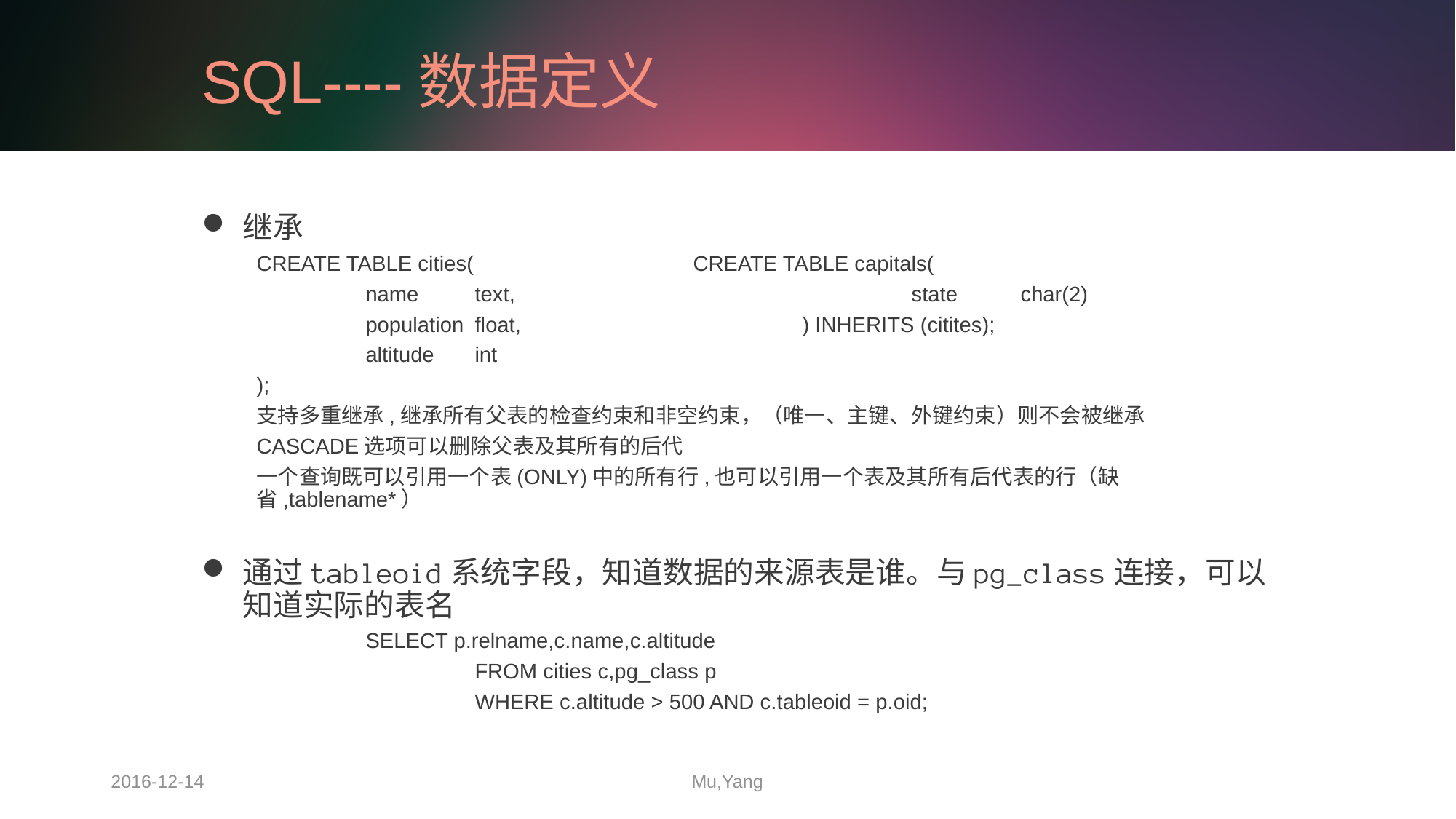

# SQL----数据定义
继承
CREATE TABLE cities(			CREATE TABLE capitals(
	name 	text,				state	char(2)
	population	float,			) INHERITS (citites);
	altitude	int
);
支持多重继承,继承所有父表的检查约束和非空约束，（唯一、主键、外键约束）则不会被继承
CASCADE选项可以删除父表及其所有的后代
一个查询既可以引用一个表(ONLY)中的所有行,也可以引用一个表及其所有后代表的行（缺省,tablename*）

通过tableoid系统字段，知道数据的来源表是谁。与pg_class连接，可以知道实际的表名
	SELECT p.relname,c.name,c.altitude
		FROM cities c,pg_class p
		WHERE c.altitude > 500 AND c.tableoid = p.oid;
2016-12-14
Mu,Yang
61